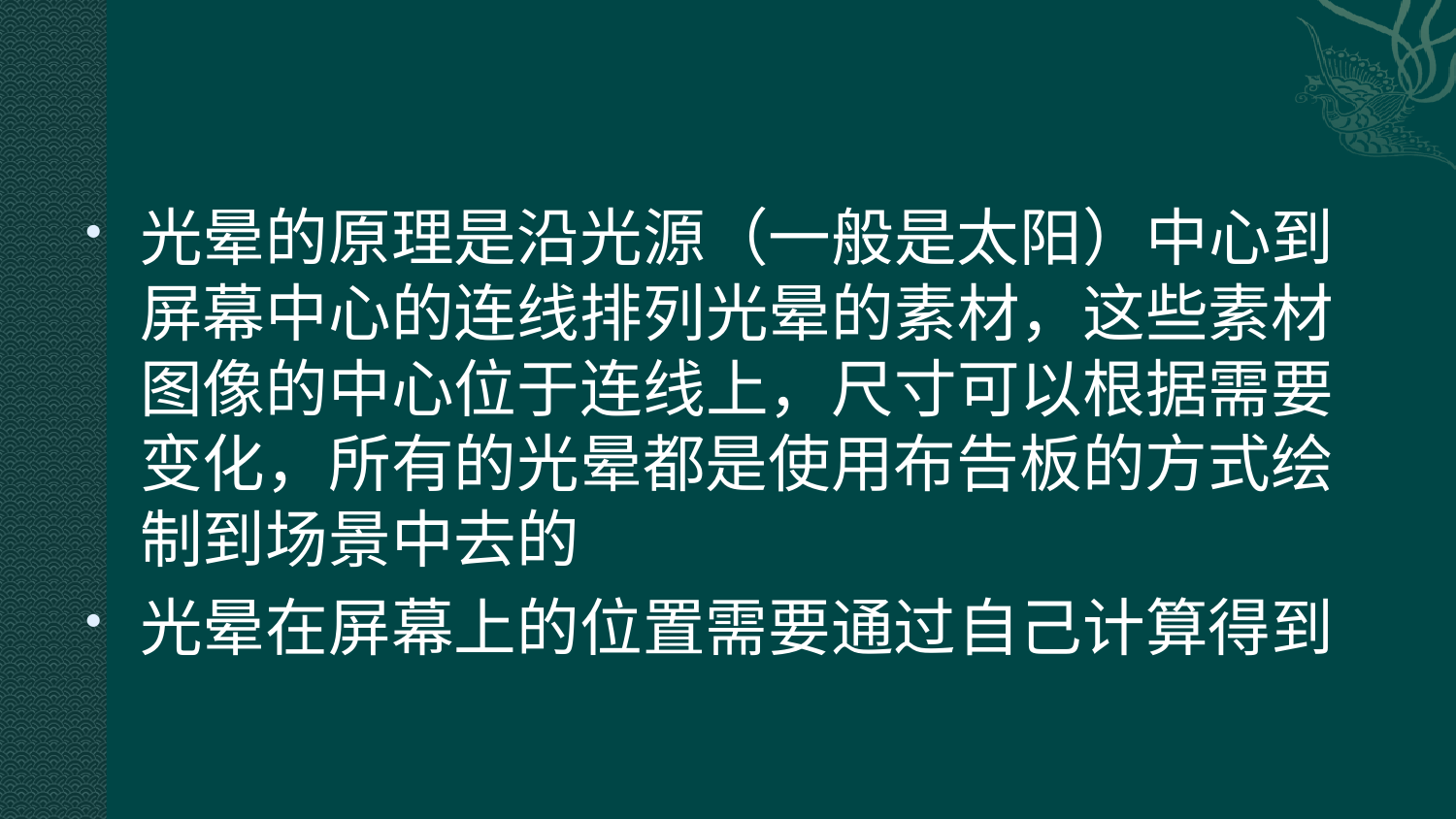

#
光晕的原理是沿光源（一般是太阳）中心到屏幕中心的连线排列光晕的素材，这些素材图像的中心位于连线上，尺寸可以根据需要变化，所有的光晕都是使用布告板的方式绘制到场景中去的
光晕在屏幕上的位置需要通过自己计算得到